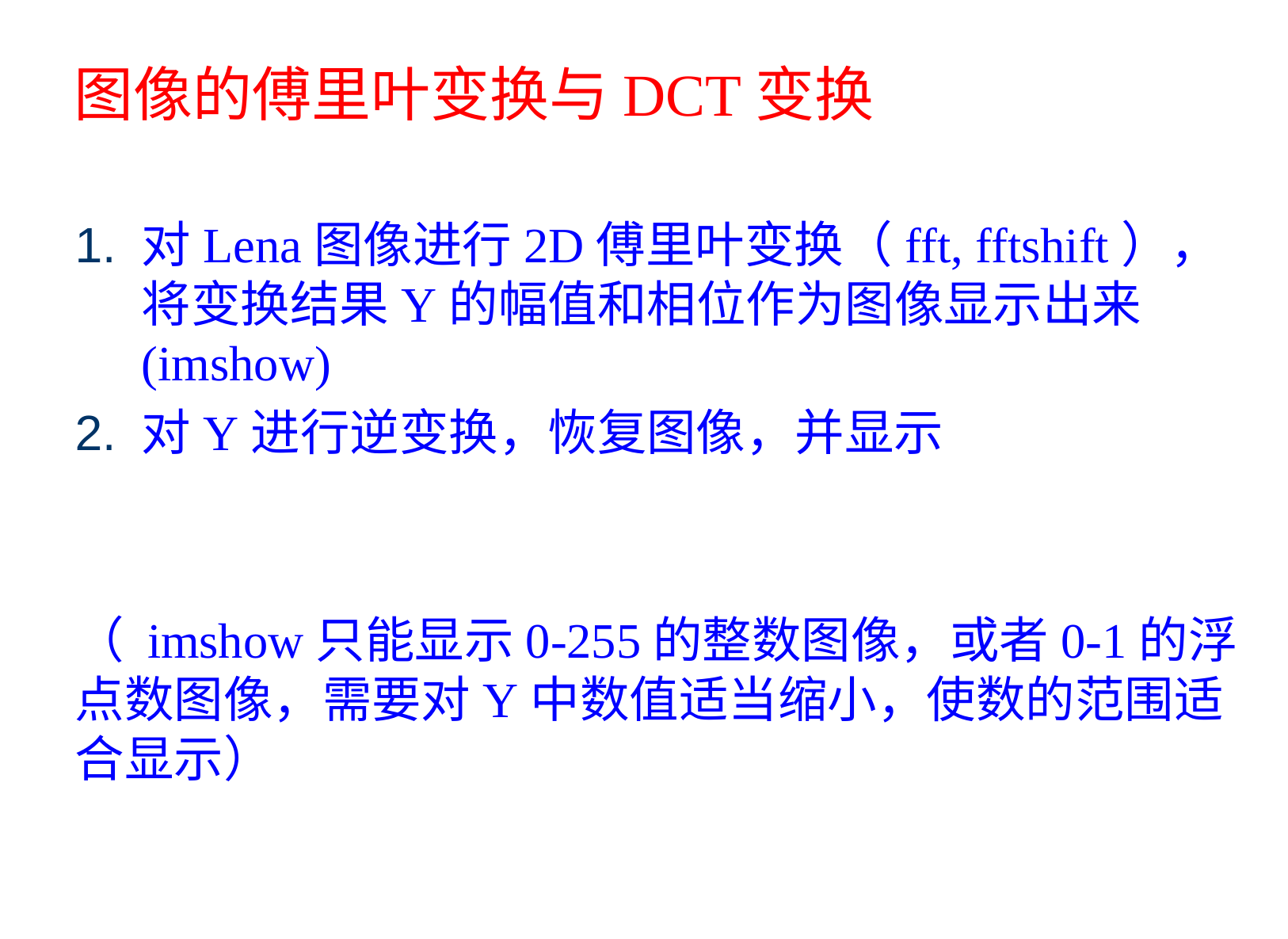

# 图像的傅里叶变换与DCT变换
对Lena图像进行2D傅里叶变换（fft, fftshift），将变换结果Y的幅值和相位作为图像显示出来(imshow)
对Y进行逆变换，恢复图像，并显示

（ imshow只能显示0-255的整数图像，或者0-1的浮点数图像，需要对Y中数值适当缩小，使数的范围适合显示）